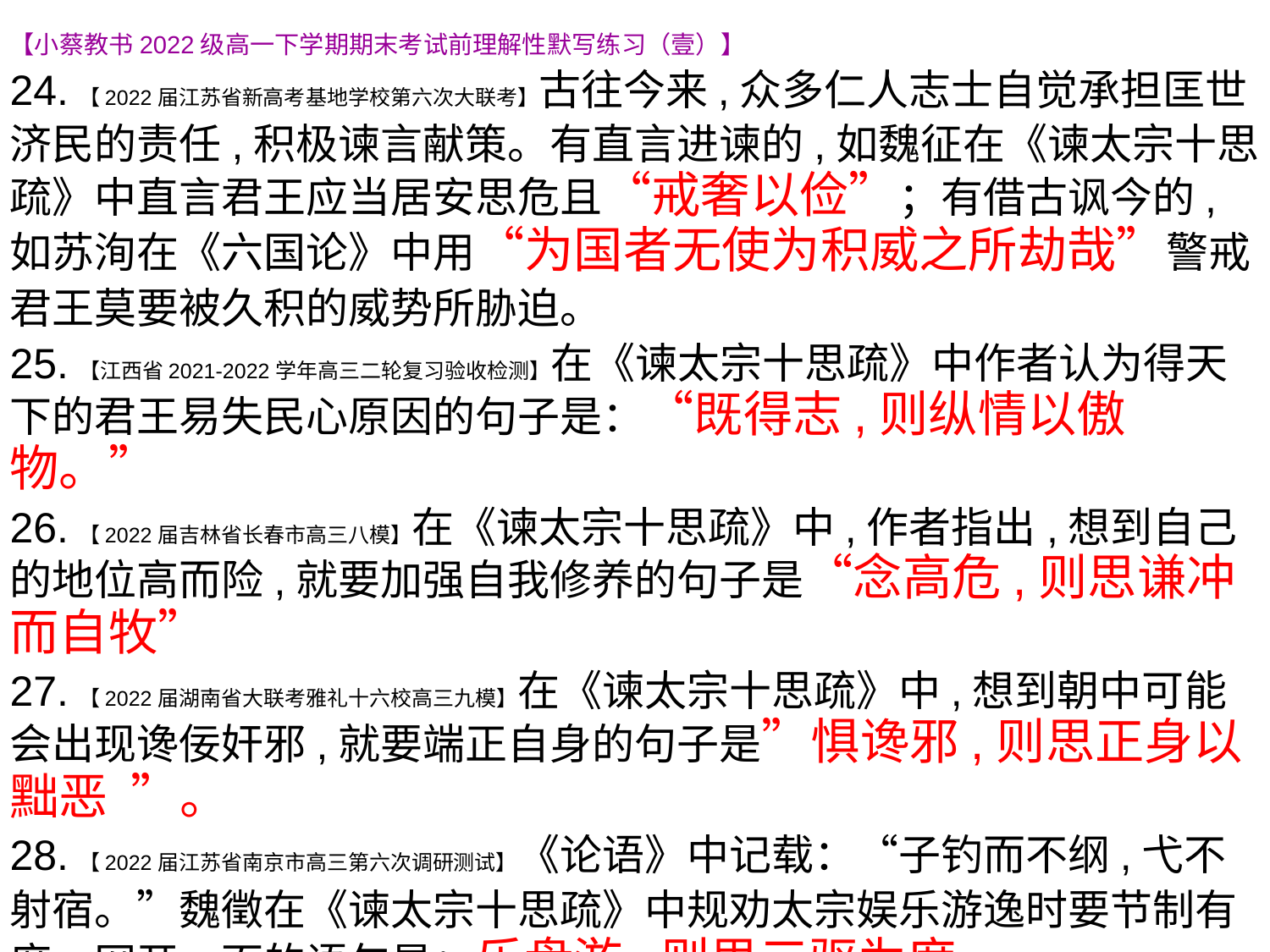

【小蔡教书2022级高一下学期期末考试前理解性默写练习（壹）】
24.【2022届江苏省新高考基地学校第六次大联考】古往今来,众多仁人志士自觉承担匡世济民的责任,积极谏言献策。有直言进谏的,如魏征在《谏太宗十思疏》中直言君王应当居安思危且“戒奢以俭”；有借古讽今的,如苏洵在《六国论》中用“为国者无使为积威之所劫哉”警戒君王莫要被久积的威势所胁迫。
25.【江西省2021-2022学年高三二轮复习验收检测】在《谏太宗十思疏》中作者认为得天下的君王易失民心原因的句子是：“既得志,则纵情以傲物。”
26.【2022届吉林省长春市高三八模】在《谏太宗十思疏》中,作者指出,想到自己的地位高而险,就要加强自我修养的句子是“念高危,则思谦冲而自牧”
27.【2022届湖南省大联考雅礼十六校高三九模】在《谏太宗十思疏》中,想到朝中可能会出现谗佞奸邪,就要端正自身的句子是”惧谗邪,则思正身以黜恶  ”。
28.【2022届江苏省南京市高三第六次调研测试】《论语》中记载：“子钓而不纲,弋不射宿。”魏徵在《谏太宗十思疏》中规劝太宗娱乐游逸时要节制有度、网开一面的语句是：乐盘游,则思三驱为度。